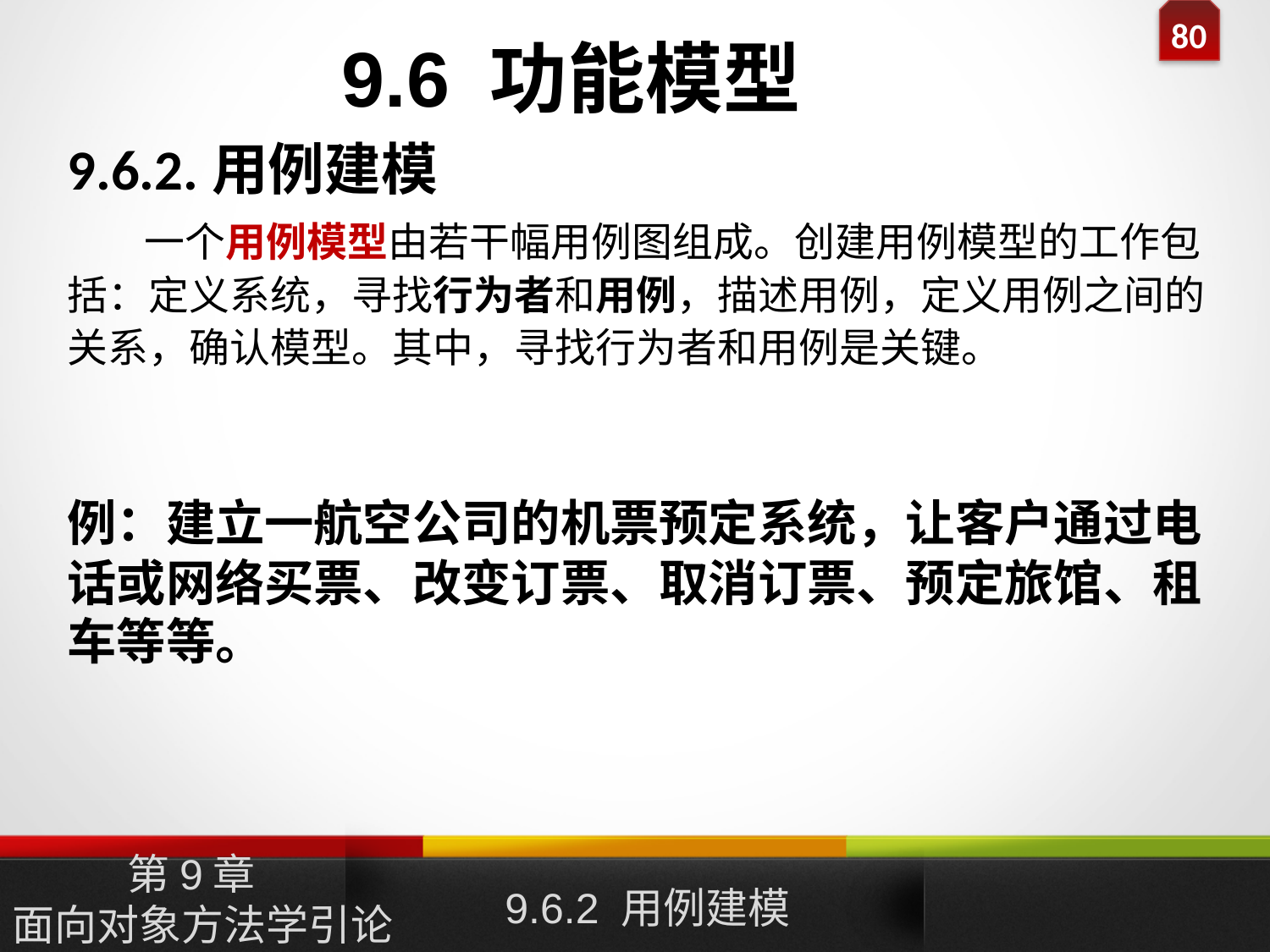

9.6 功能模型
9.6.2.用例建模
       一个用例模型由若干幅用例图组成。创建用例模型的工作包括：定义系统，寻找行为者和用例，描述用例，定义用例之间的关系，确认模型。其中，寻找行为者和用例是关键。
例：建立一航空公司的机票预定系统，让客户通过电
话或网络买票、改变订票、取消订票、预定旅馆、租
车等等。
9.6.2 用例建模